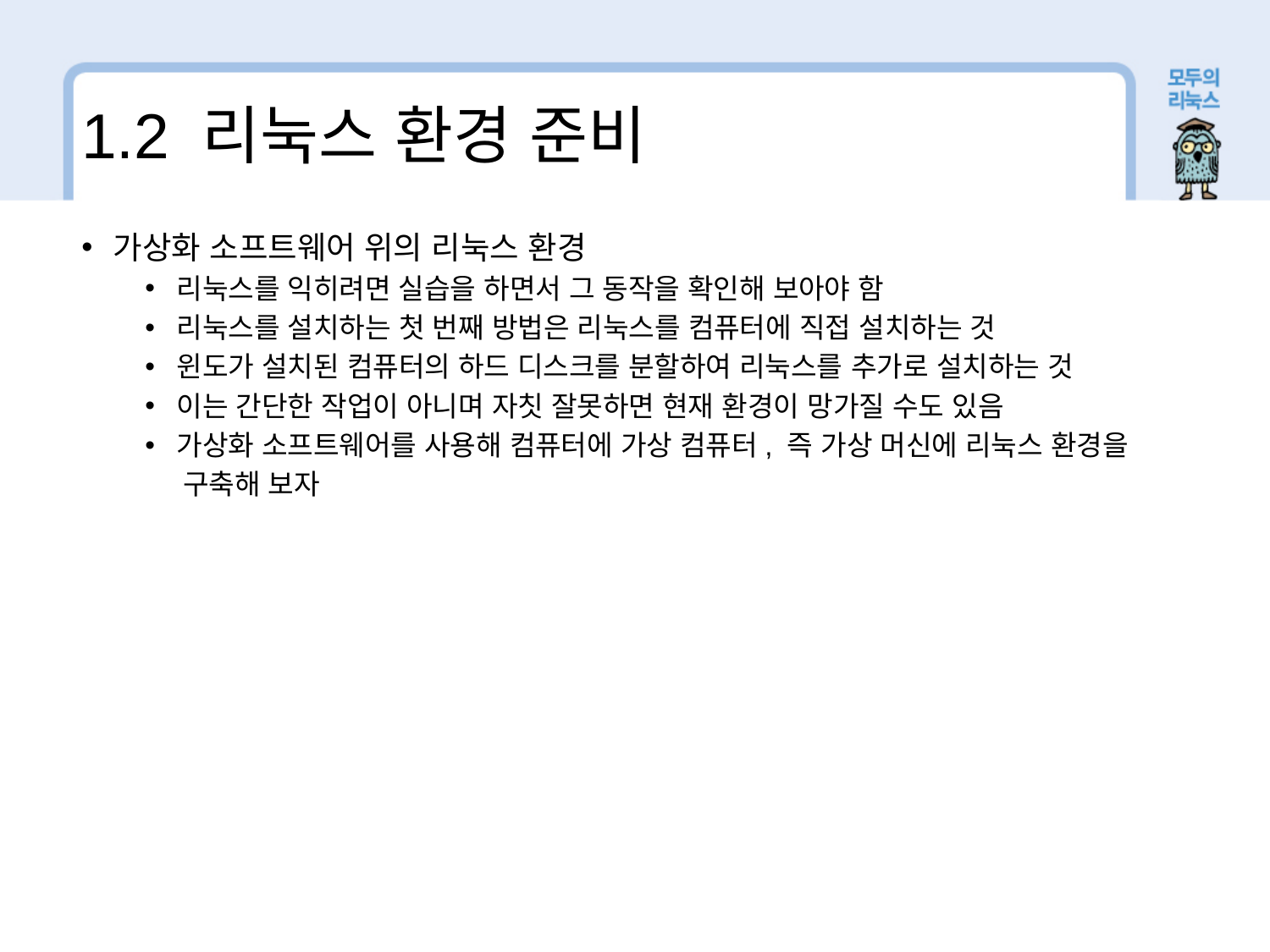

1.2 리눅스 환경 준비
가상화 소프트웨어 위의 리눅스 환경
리눅스를 익히려면 실습을 하면서 그 동작을 확인해 보아야 함
리눅스를 설치하는 첫 번째 방법은 리눅스를 컴퓨터에 직접 설치하는 것
윈도가 설치된 컴퓨터의 하드 디스크를 분할하여 리눅스를 추가로 설치하는 것
이는 간단한 작업이 아니며 자칫 잘못하면 현재 환경이 망가질 수도 있음
가상화 소프트웨어를 사용해 컴퓨터에 가상 컴퓨터, 즉 가상 머신에 리눅스 환경을
    구축해 보자